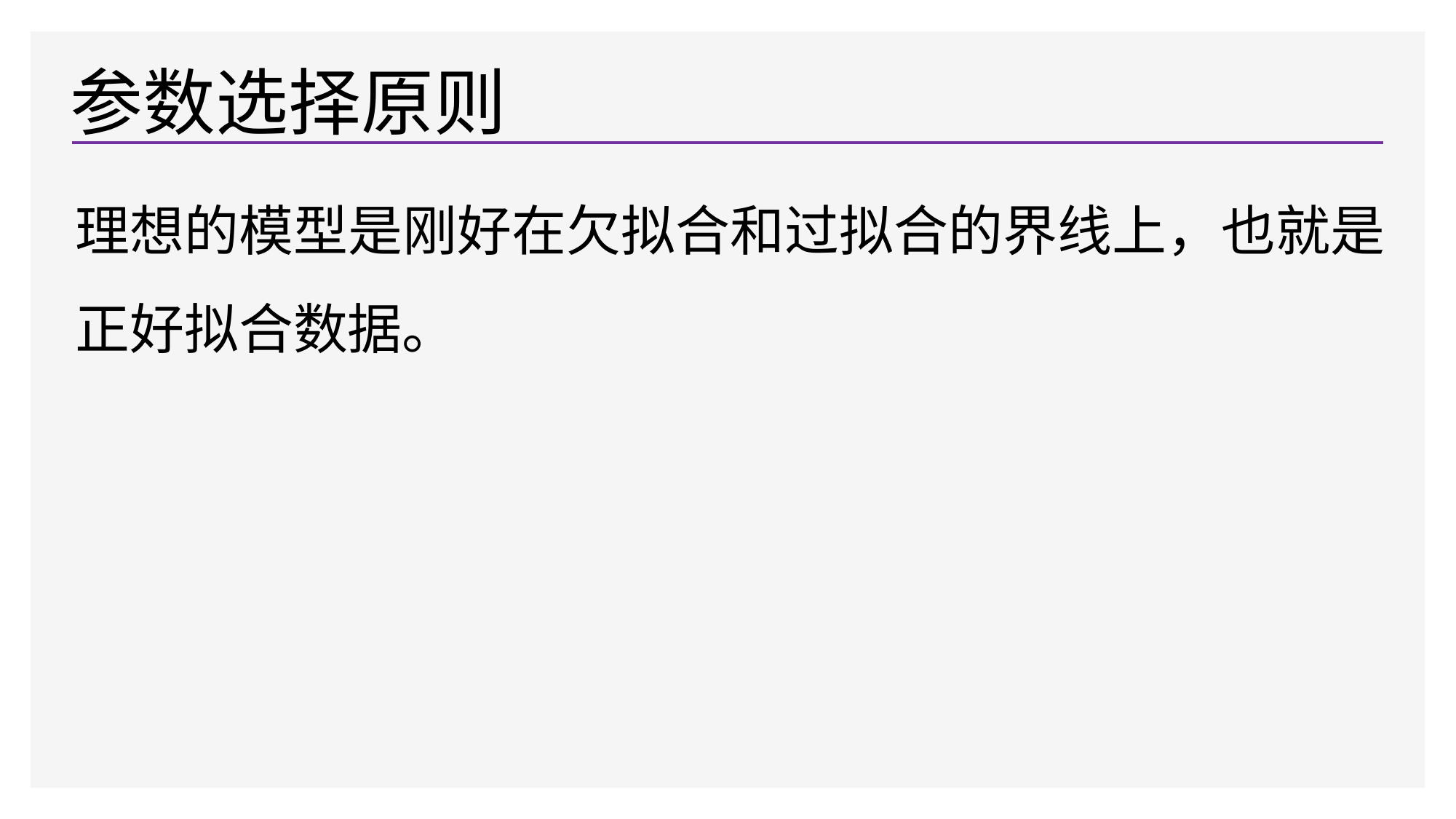

参数选择原则
理想的模型是刚好在欠拟合和过拟合的界线上，也就是 正好拟合数据。